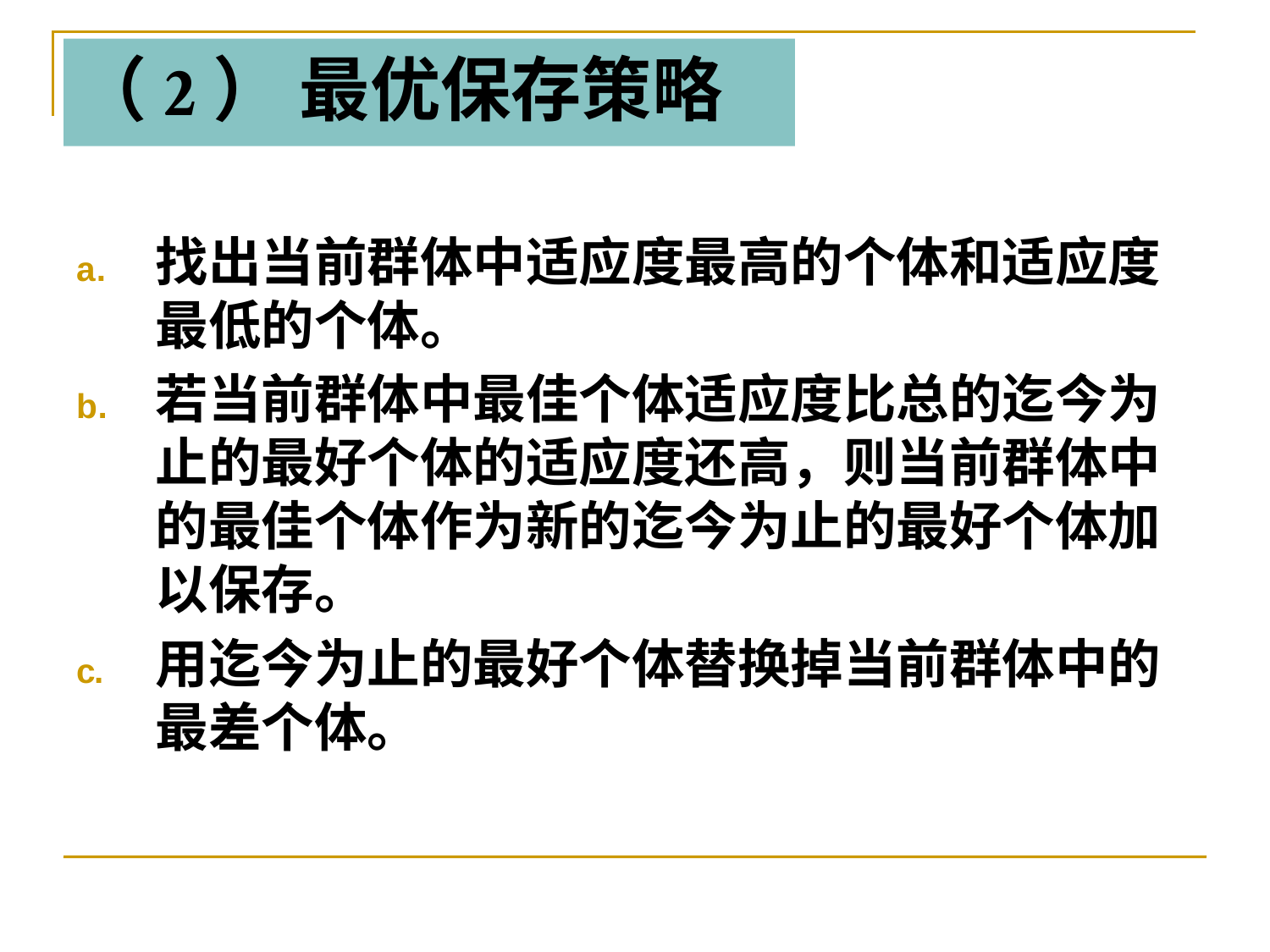

# （2） 最优保存策略
找出当前群体中适应度最高的个体和适应度最低的个体。
若当前群体中最佳个体适应度比总的迄今为止的最好个体的适应度还高，则当前群体中的最佳个体作为新的迄今为止的最好个体加以保存。
用迄今为止的最好个体替换掉当前群体中的最差个体。